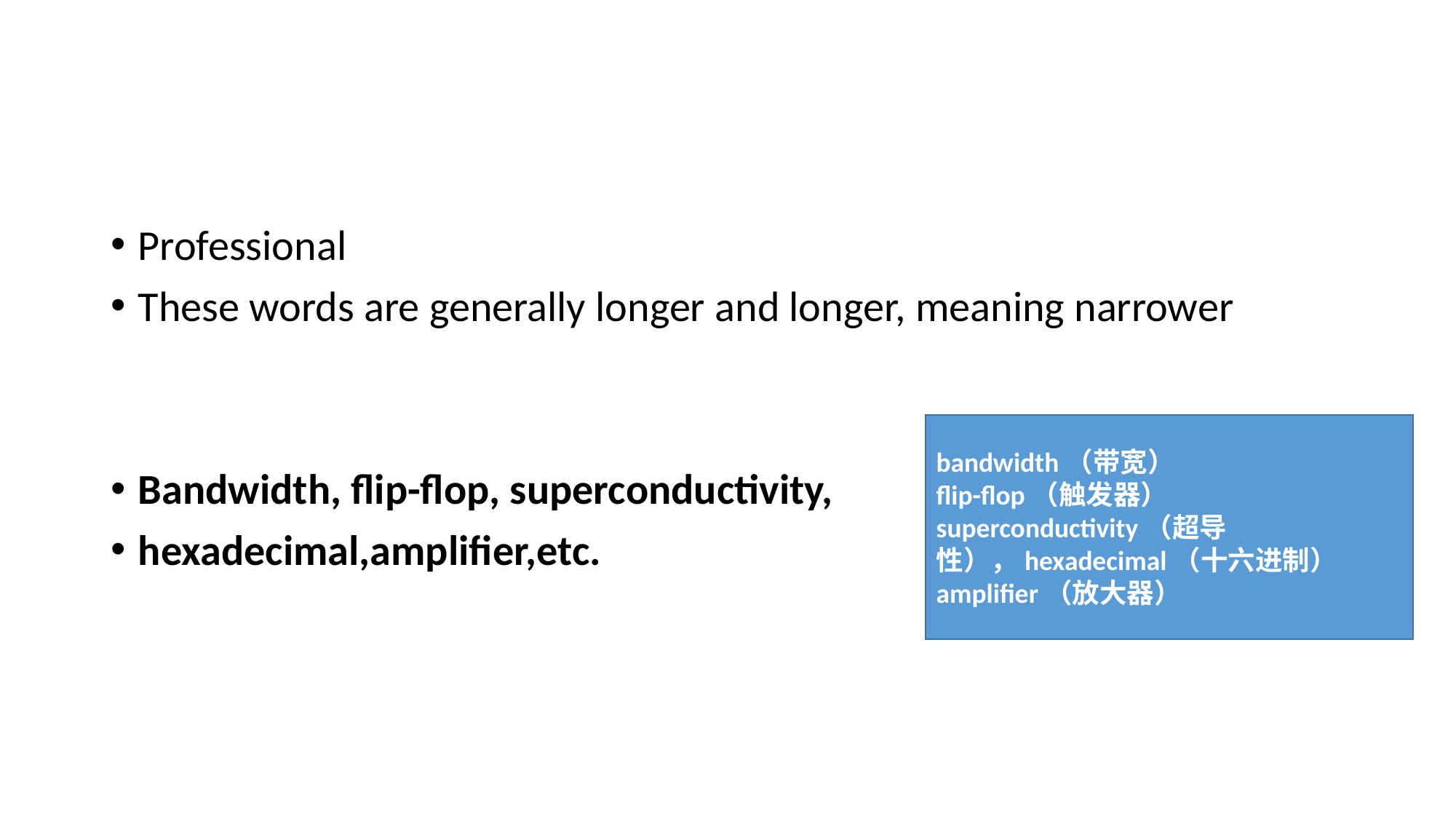

#
Professional
These words are generally longer and longer, meaning narrower

Bandwidth, flip-flop, superconductivity,
hexadecimal,amplifier,etc.

bandwidth（带宽）
flip-flop（触发器）
superconductivity（超导性），hexadecimal（十六进制）
amplifier（放大器）